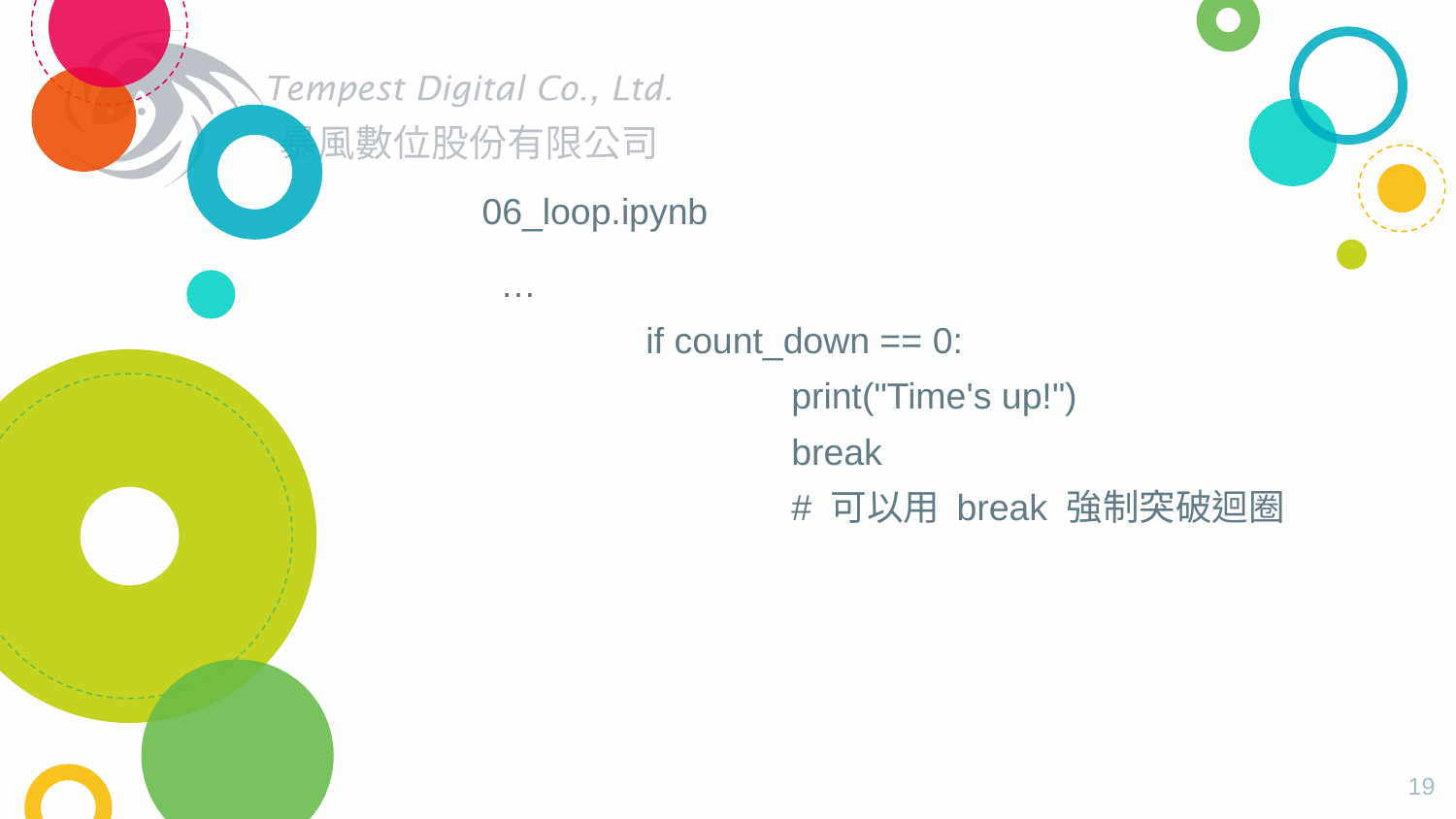

# 06_loop.ipynb
…
	if count_down == 0:
        		print("Time's up!")
        		break
        		# 可以用 break 強制突破迴圈
19